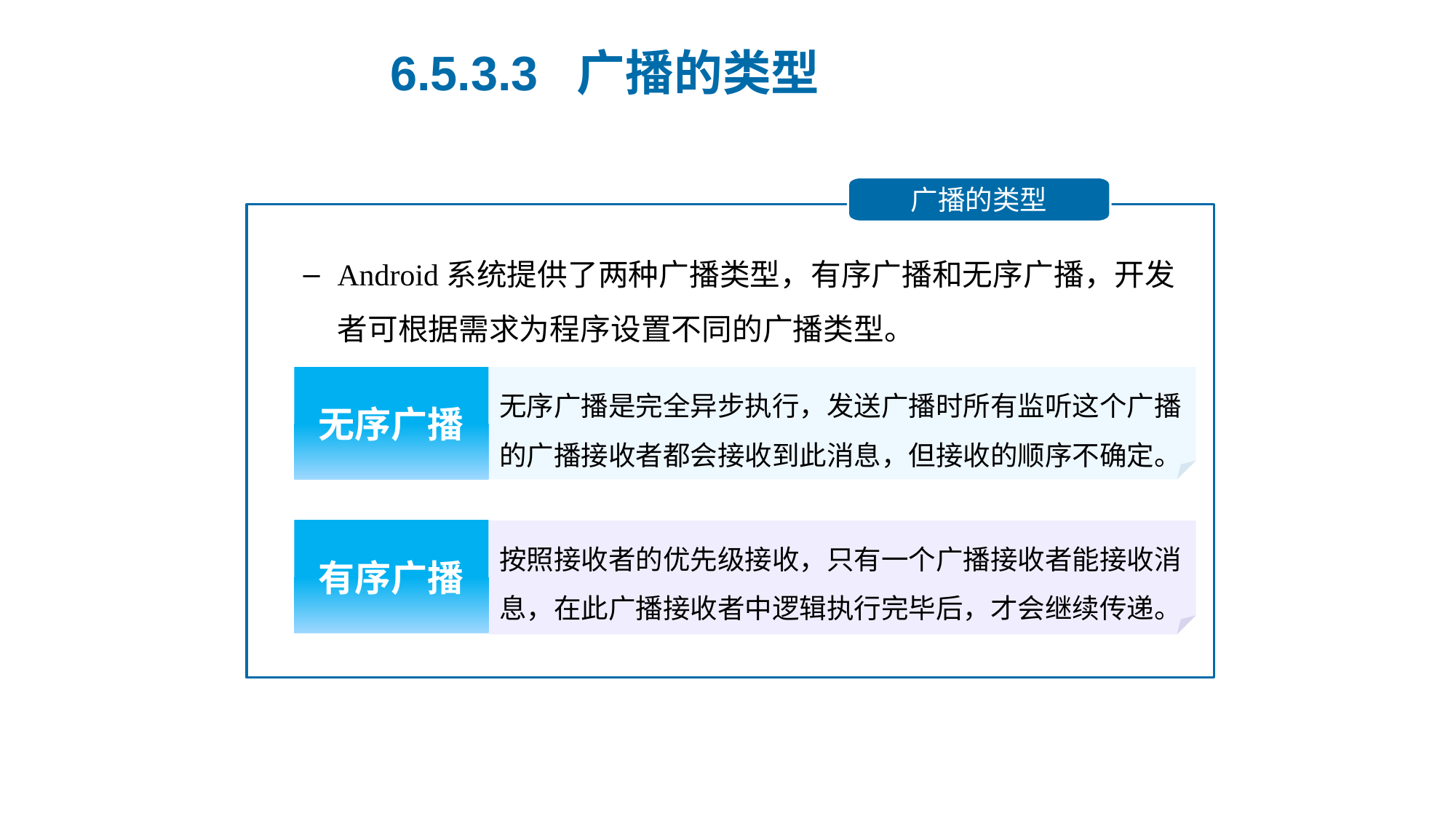

6.5.3.3  广播的类型
广播的类型

Android系统提供了两种广播类型，有序广播和无序广播，开发者可根据需求为程序设置不同的广播类型。

无序广播是完全异步执行，发送广播时所有监听这个广播的广播接收者都会接收到此消息，但接收的顺序不确定。

无序广播

有序广播

按照接收者的优先级接收，只有一个广播接收者能接收消息，在此广播接收者中逻辑执行完毕后，才会继续传递。